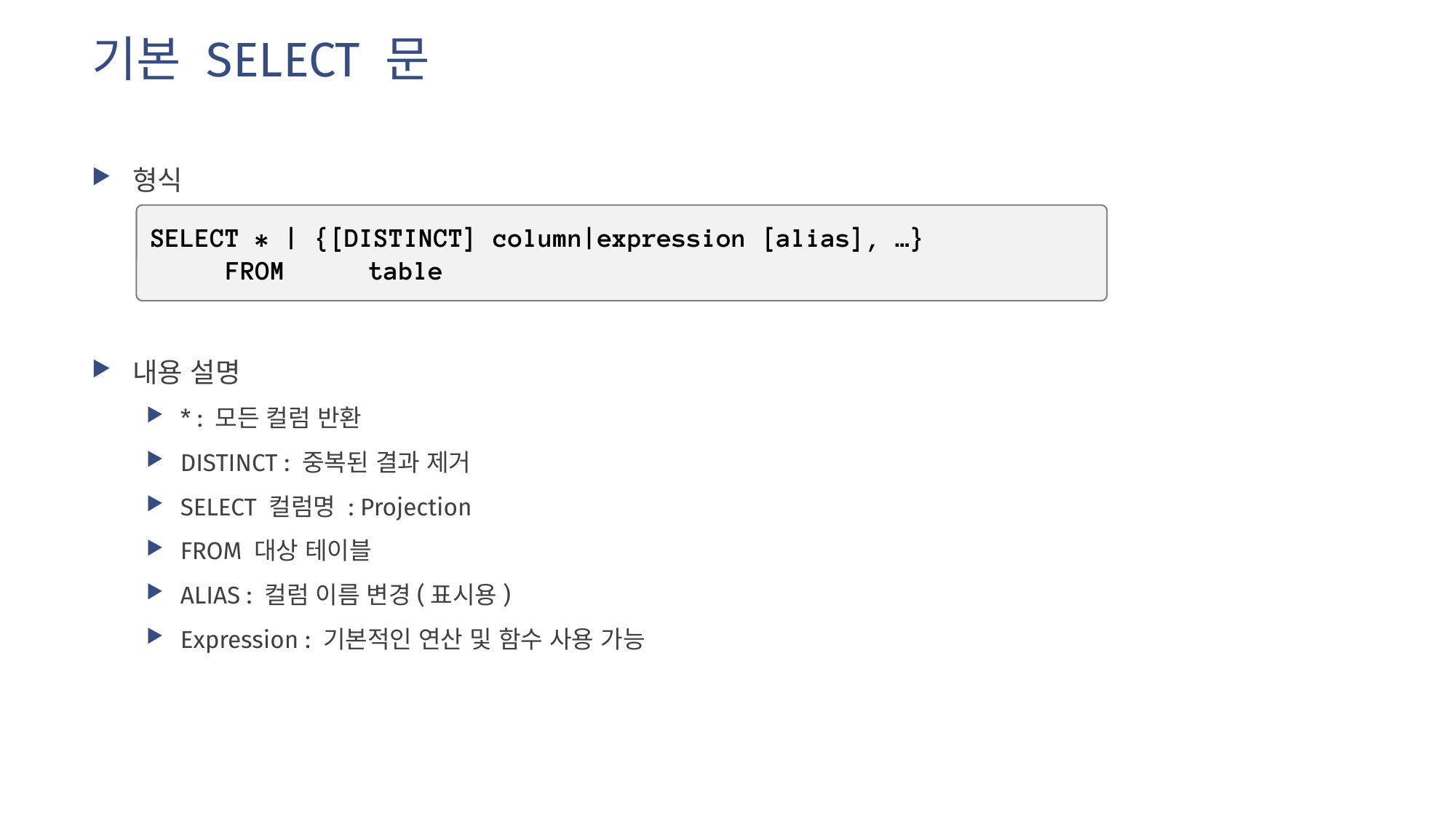

# 기본 SELECT 문
형식

내용 설명
* : 모든 컬럼 반환
DISTINCT : 중복된 결과 제거
SELECT 컬럼명 : Projection
FROM 대상 테이블
ALIAS : 컬럼 이름 변경(표시용)
Expression : 기본적인 연산 및 함수 사용 가능
SELECT * | {[DISTINCT] column|expression [alias], …}
	FROM	table